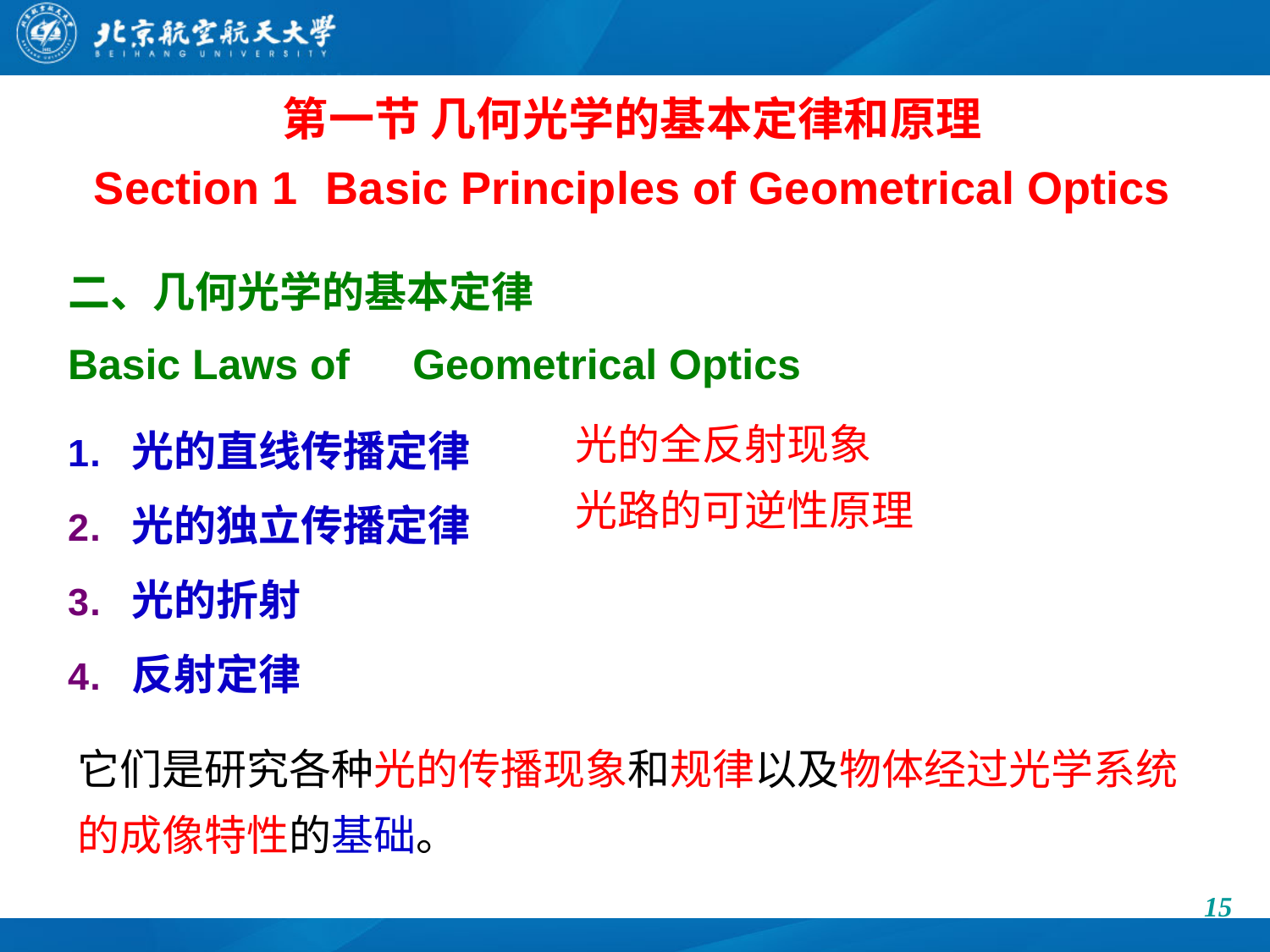

# 第一节 几何光学的基本定律和原理 Section 1 Basic Principles of Geometrical Optics
二、几何光学的基本定律
Basic Laws of　Geometrical Optics
光的直线传播定律
光的独立传播定律
光的折射
反射定律

光的全反射现象
光路的可逆性原理

它们是研究各种光的传播现象和规律以及物体经过光学系统的成像特性的基础。
15